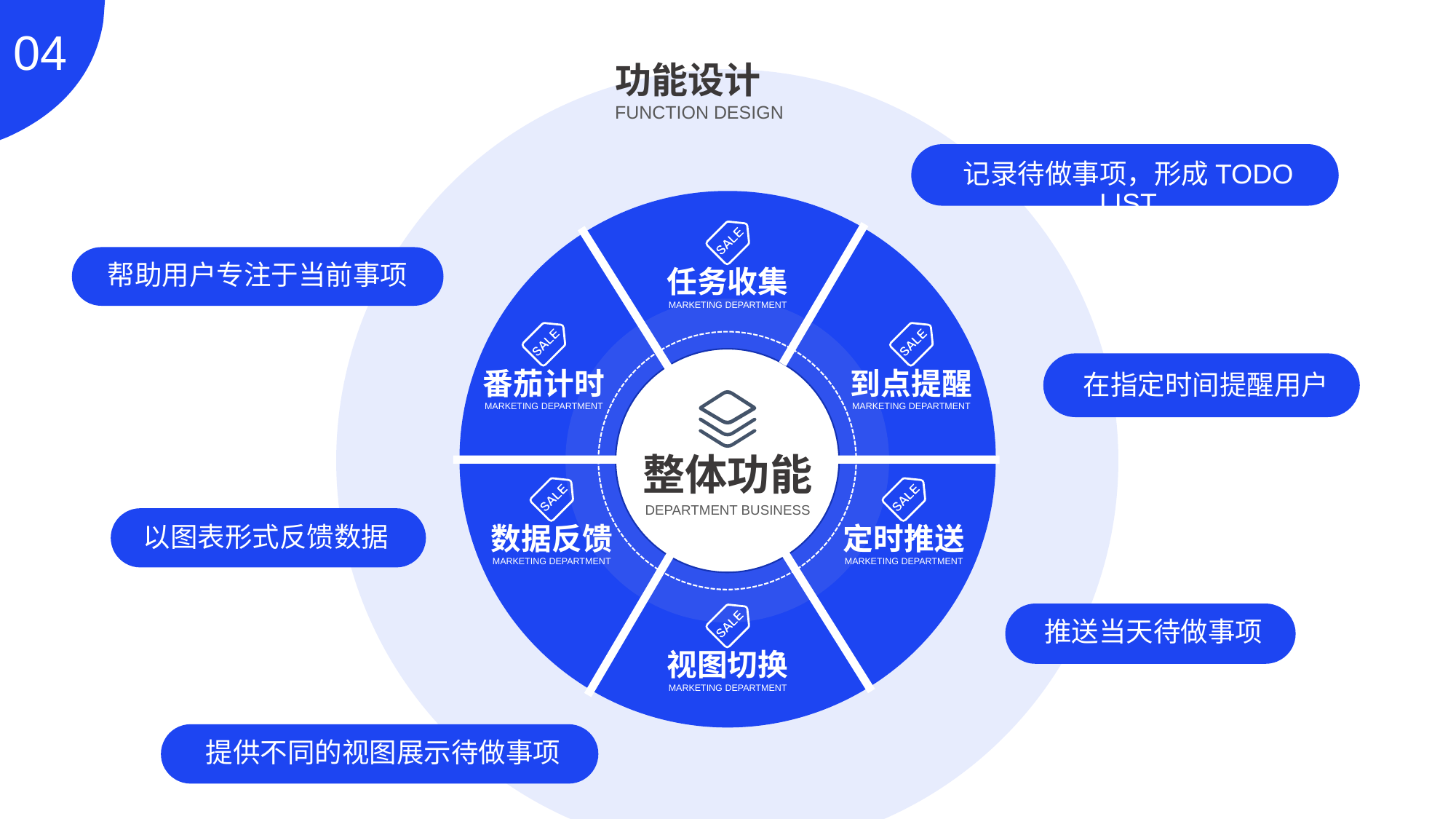

04
功能设计
FUNCTION DESIGN

记录待做事项，形成TODO LIST

帮助用户专注于当前事项
任务收集
MARKETING DEPARTMENT

番茄计时
到点提醒
在指定时间提醒用户

MARKETING DEPARTMENT
MARKETING DEPARTMENT

整体功能

DEPARTMENT BUSINESS

以图表形式反馈数据
数据反馈
定时推送
MARKETING DEPARTMENT
MARKETING DEPARTMENT

推送当天待做事项
视图切换
MARKETING DEPARTMENT

提供不同的视图展示待做事项